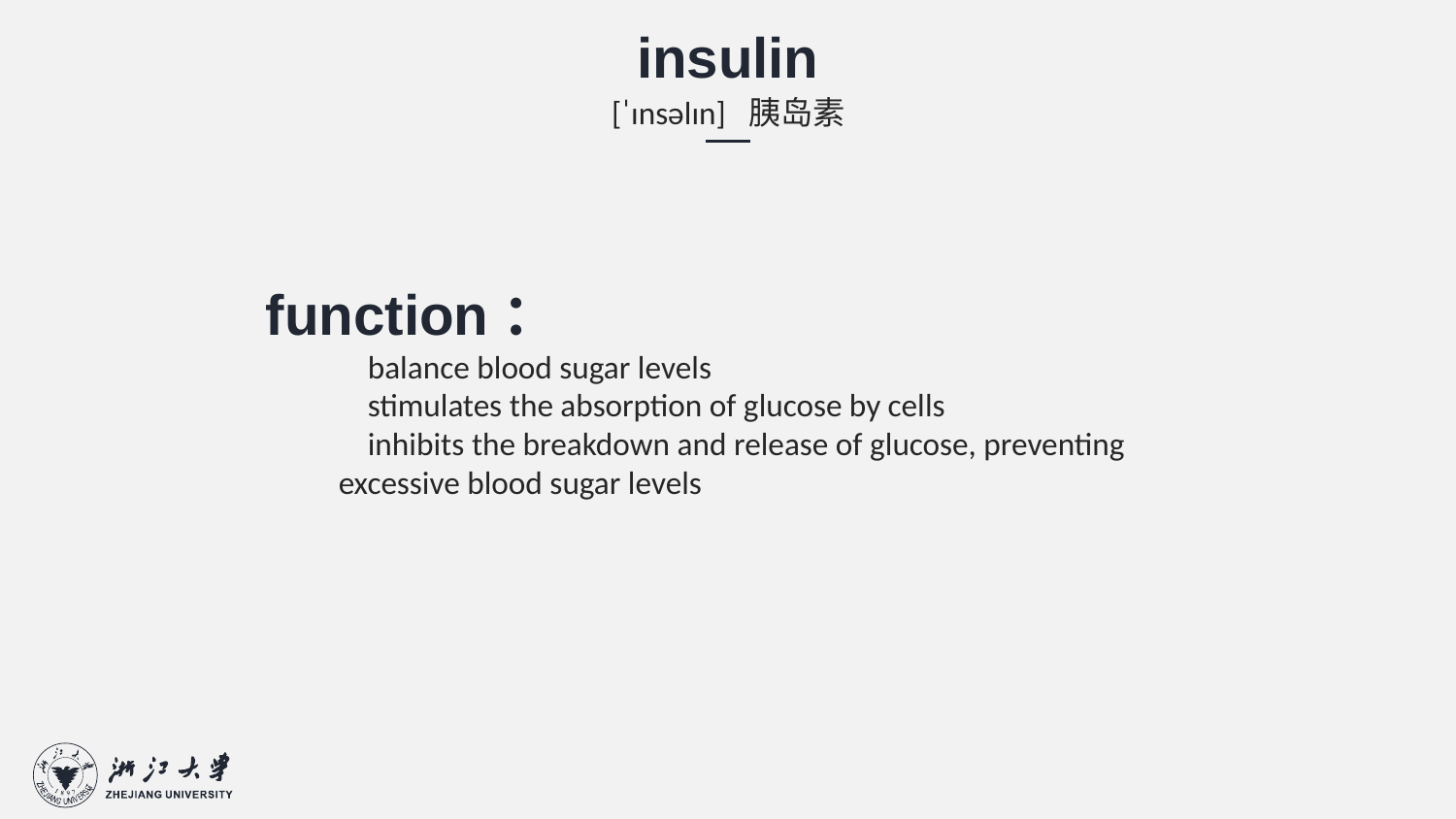

insulin
[ˈɪnsəlɪn]  胰岛素
function：
    balance blood sugar levels
    stimulates the absorption of glucose by cells
    inhibits the breakdown and release of glucose, preventing excessive blood sugar levels
3